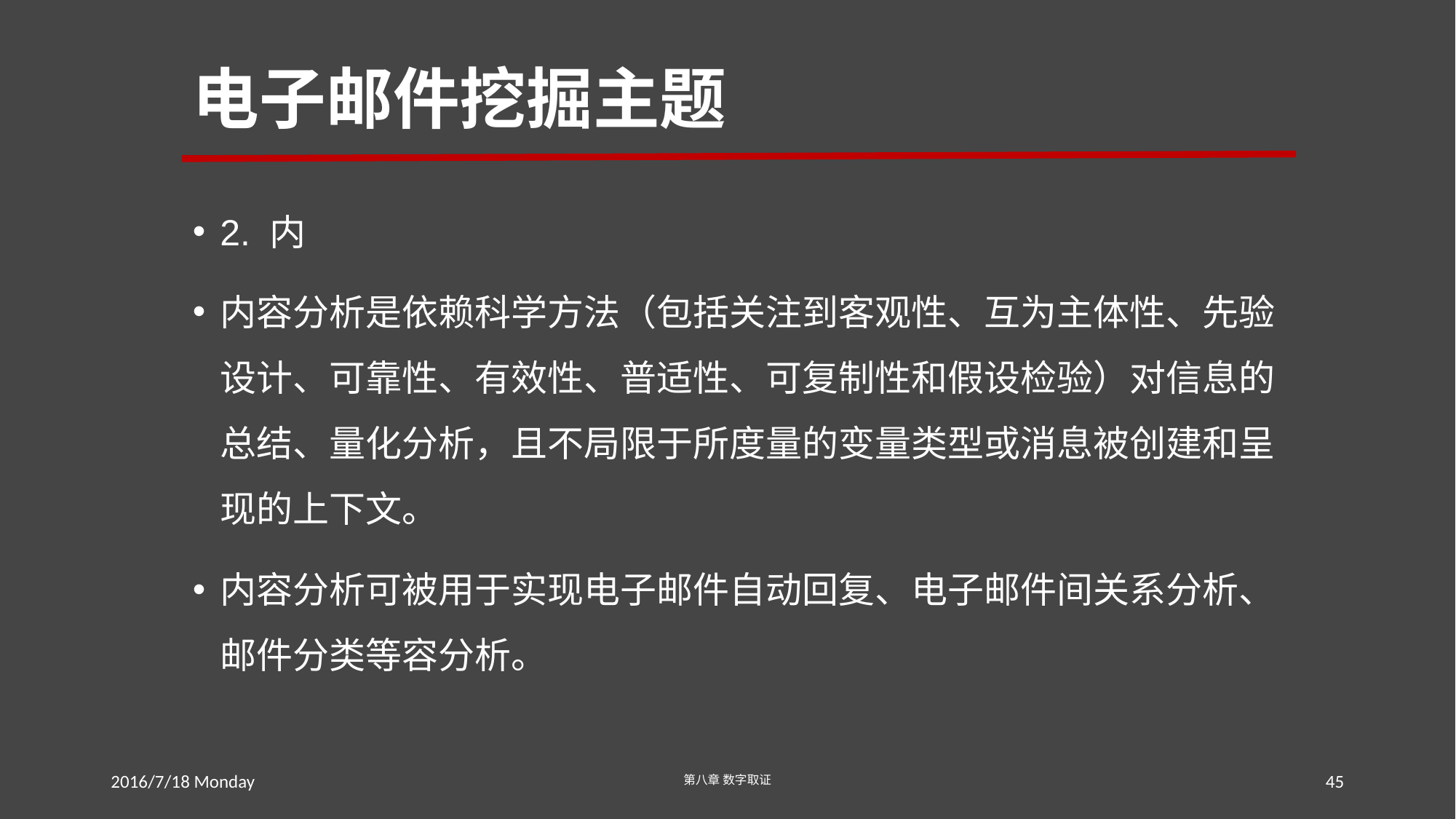

# 电子邮件挖掘主题
2. 内
内容分析是依赖科学方法（包括关注到客观性、互为主体性、先验设计、可靠性、有效性、普适性、可复制性和假设检验）对信息的总结、量化分析，且不局限于所度量的变量类型或消息被创建和呈现的上下文。
内容分析可被用于实现电子邮件自动回复、电子邮件间关系分析、邮件分类等容分析。
2016/7/18 Monday
第八章 数字取证
45